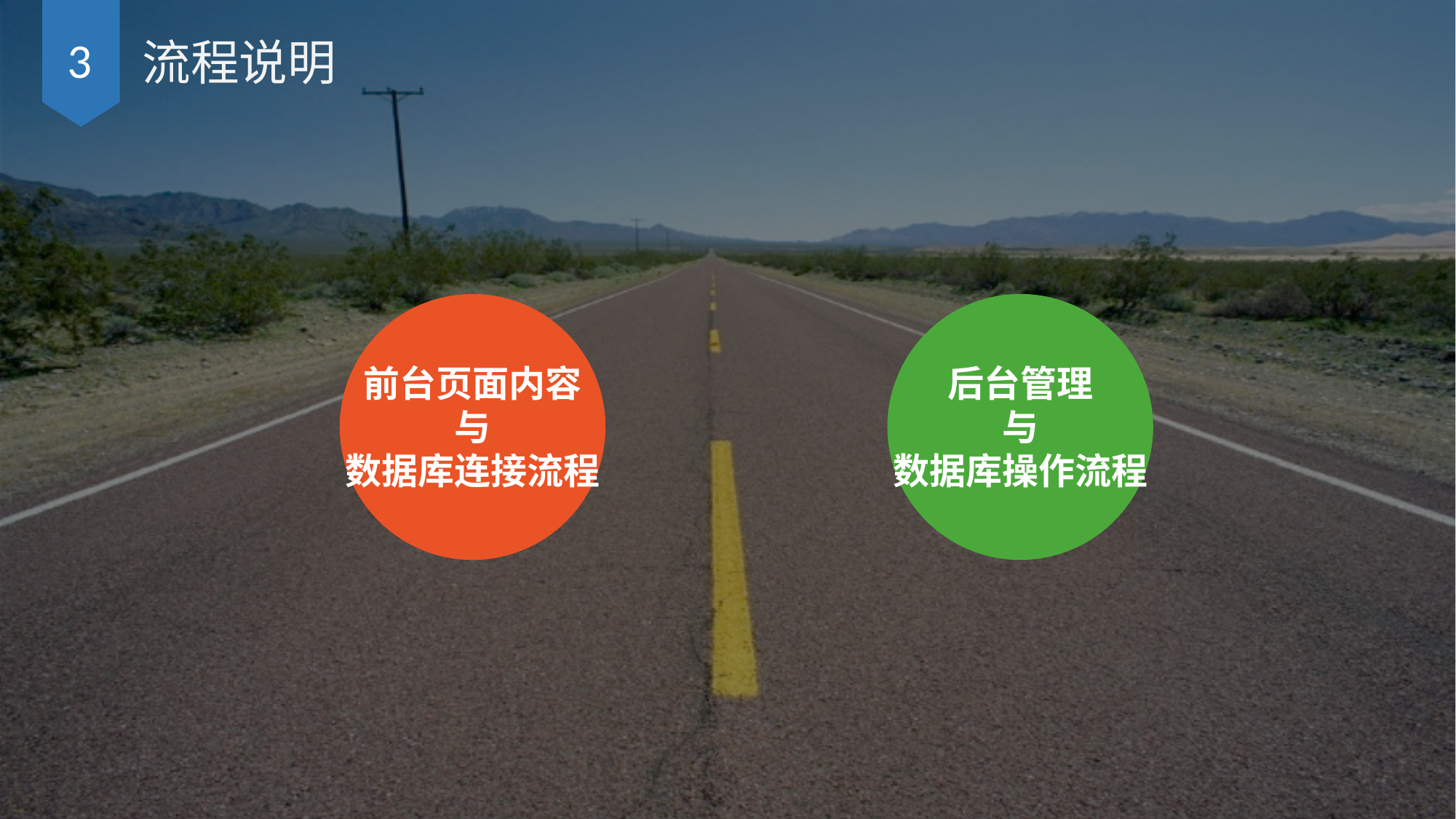

3
流程说明

前台页面内容
与
数据库连接流程

后台管理
与
数据库操作流程